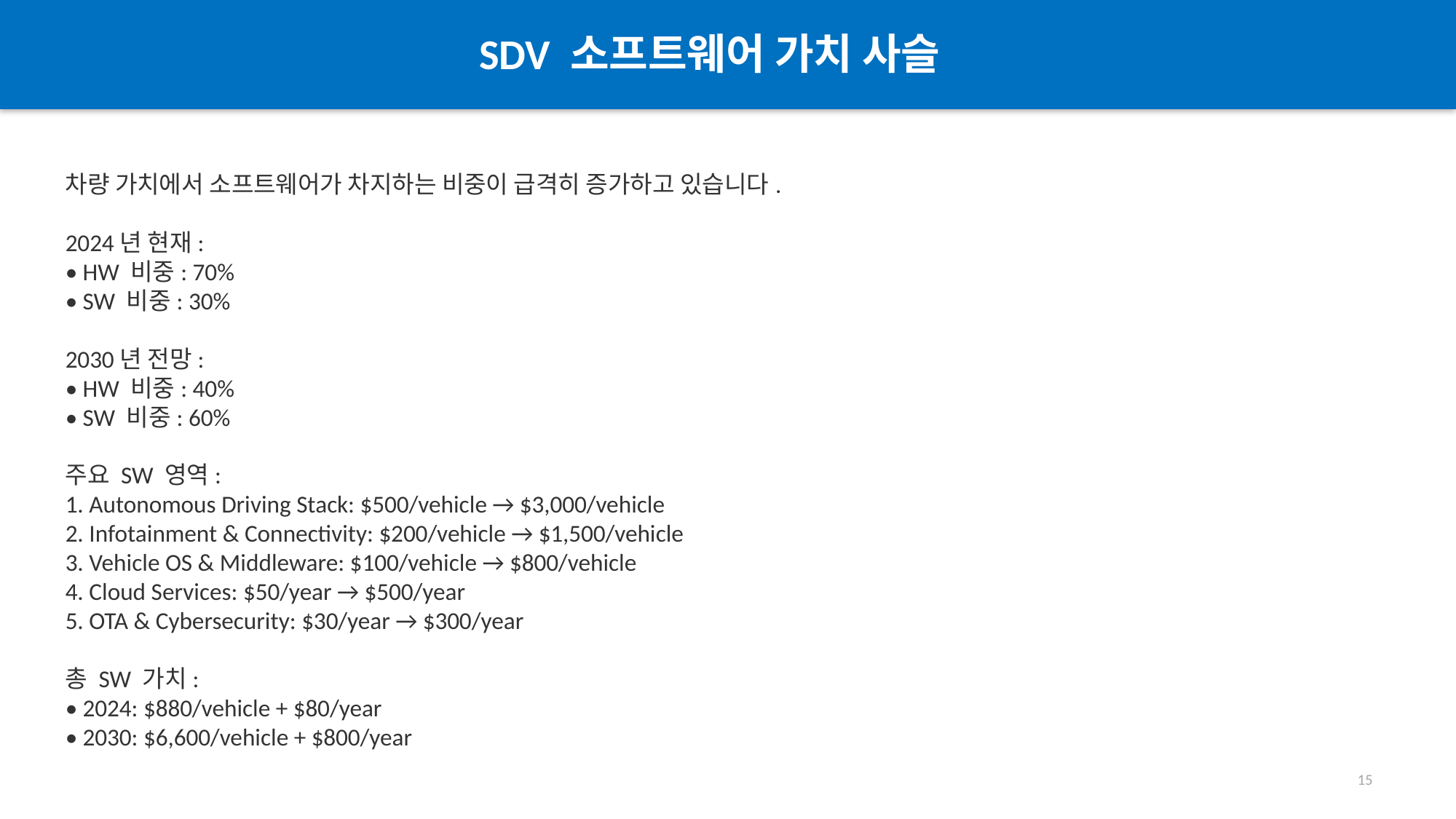

SDV 소프트웨어 가치 사슬
#
차량 가치에서 소프트웨어가 차지하는 비중이 급격히 증가하고 있습니다.
2024년 현재:
• HW 비중: 70%
• SW 비중: 30%
2030년 전망:
• HW 비중: 40%
• SW 비중: 60%
주요 SW 영역:
1. Autonomous Driving Stack: $500/vehicle → $3,000/vehicle
2. Infotainment & Connectivity: $200/vehicle → $1,500/vehicle
3. Vehicle OS & Middleware: $100/vehicle → $800/vehicle
4. Cloud Services: $50/year → $500/year
5. OTA & Cybersecurity: $30/year → $300/year
총 SW 가치:
• 2024: $880/vehicle + $80/year
• 2030: $6,600/vehicle + $800/year
15